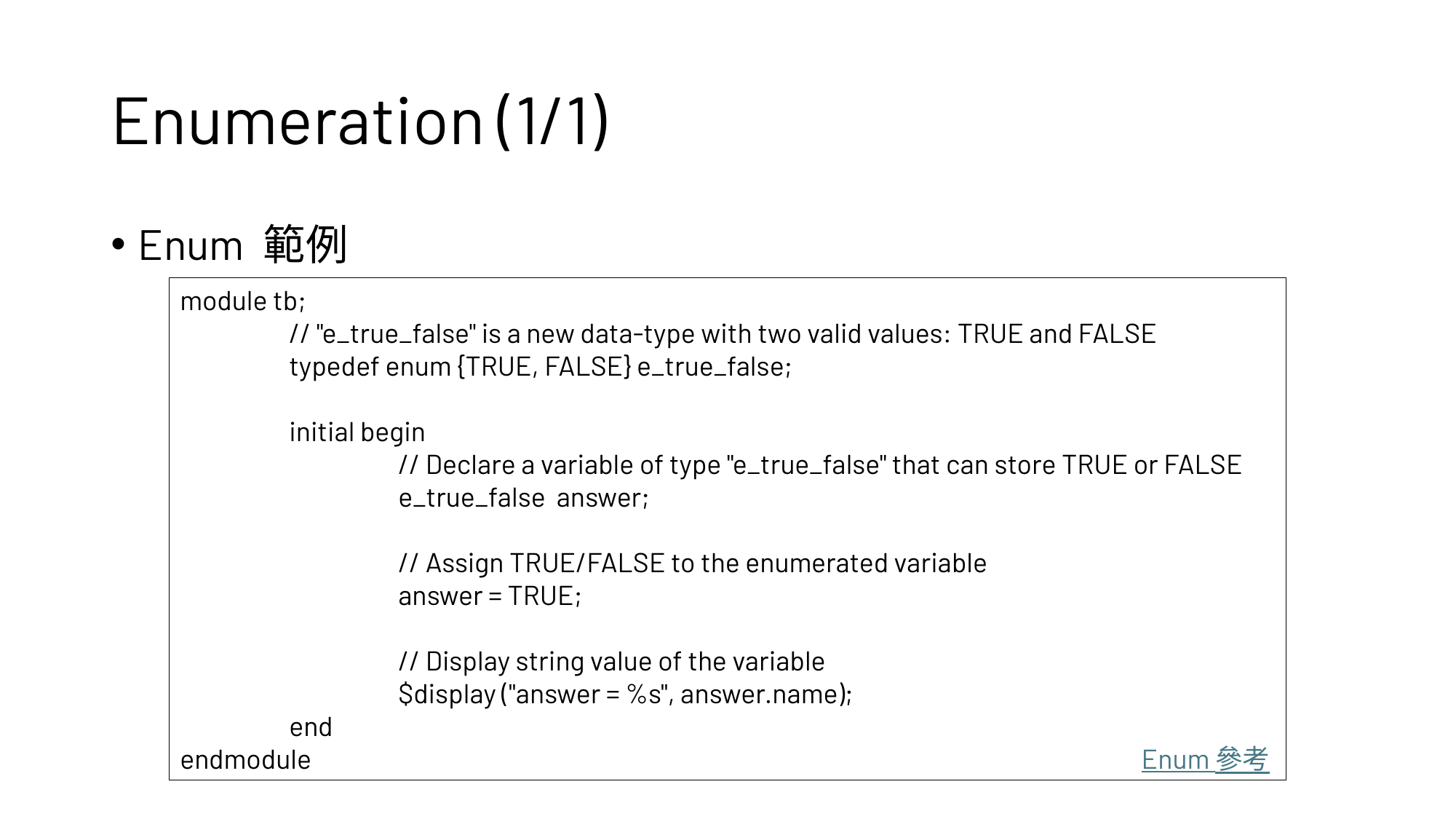

# Enumeration (1/1)
Enum 範例
module tb;
	// "e_true_false" is a new data-type with two valid values: TRUE and FALSE
	typedef enum {TRUE, FALSE} e_true_false;

	initial begin
		// Declare a variable of type "e_true_false" that can store TRUE or FALSE
		e_true_false  answer;

		// Assign TRUE/FALSE to the enumerated variable
		answer = TRUE;

		// Display string value of the variable
		$display ("answer = %s", answer.name);
	end
endmodule
Enum 參考